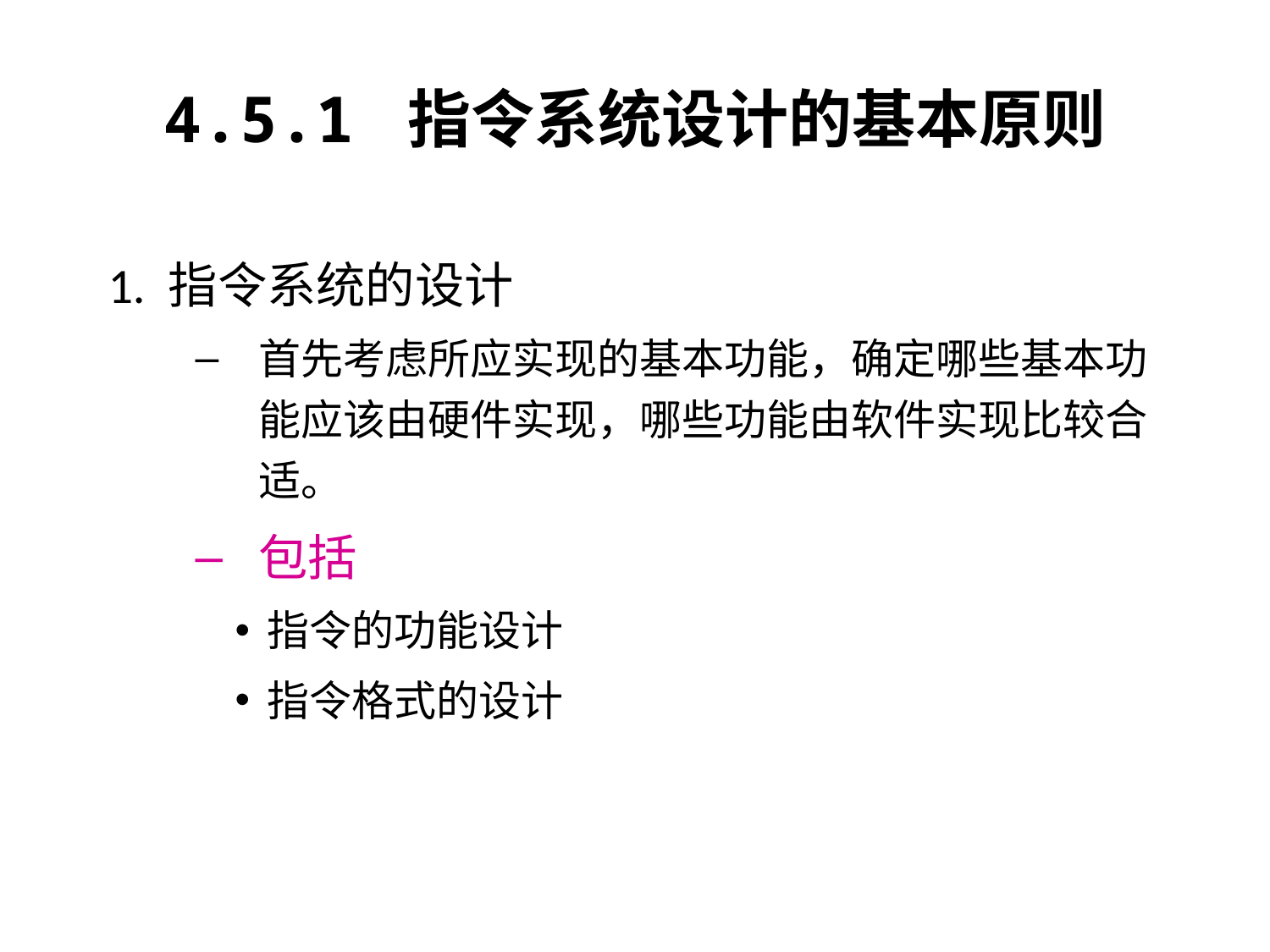

# 4.5.1 指令系统设计的基本原则
1. 指令系统的设计
首先考虑所应实现的基本功能，确定哪些基本功能应该由硬件实现，哪些功能由软件实现比较合适。
包括
指令的功能设计
指令格式的设计